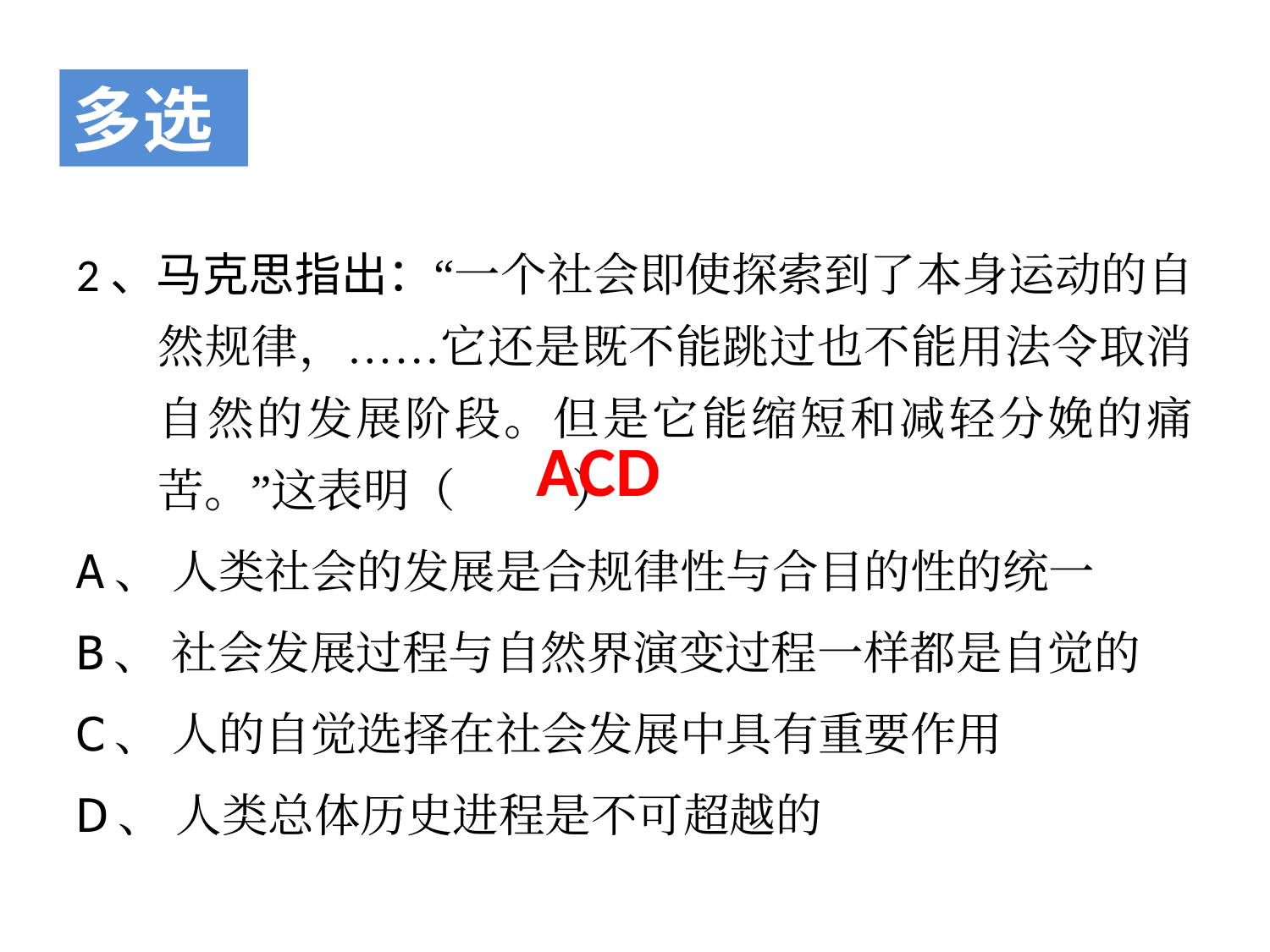

2、马克思指出：“一个社会即使探索到了本身运动的自然规律，……它还是既不能跳过也不能用法令取消自然的发展阶段。但是它能缩短和减轻分娩的痛苦。”这表明（          ）
A、 人类社会的发展是合规律性与合目的性的统一
B、 社会发展过程与自然界演变过程一样都是自觉的
C、 人的自觉选择在社会发展中具有重要作用
D、 人类总体历史进程是不可超越的

多选
ACD